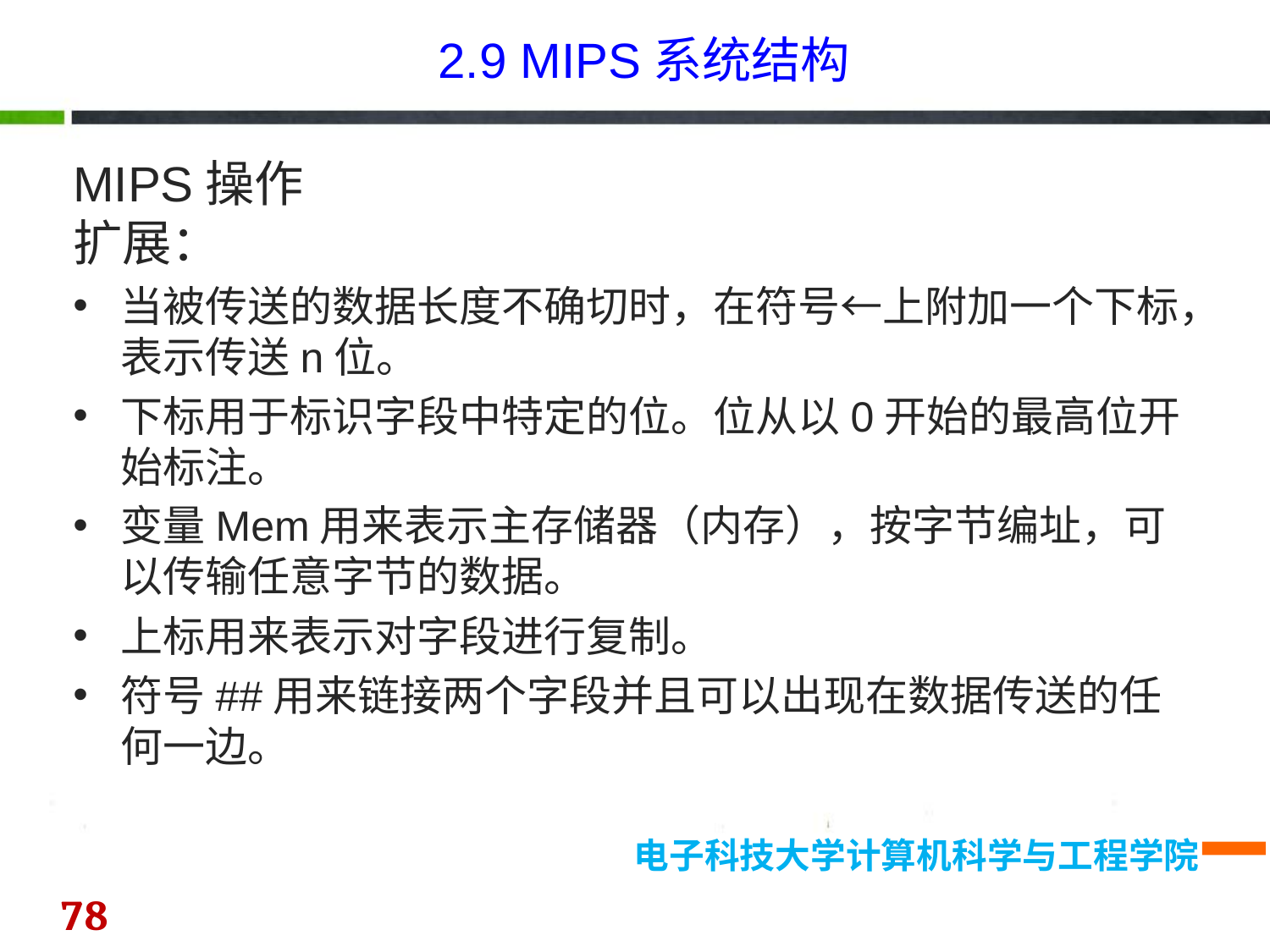

2.9 MIPS系统结构
MIPS操作
扩展：
当被传送的数据长度不确切时，在符号←上附加一个下标，表示传送n位。
下标用于标识字段中特定的位。位从以0开始的最高位开始标注。
变量Mem用来表示主存储器（内存），按字节编址，可以传输任意字节的数据。
上标用来表示对字段进行复制。
符号##用来链接两个字段并且可以出现在数据传送的任何一边。